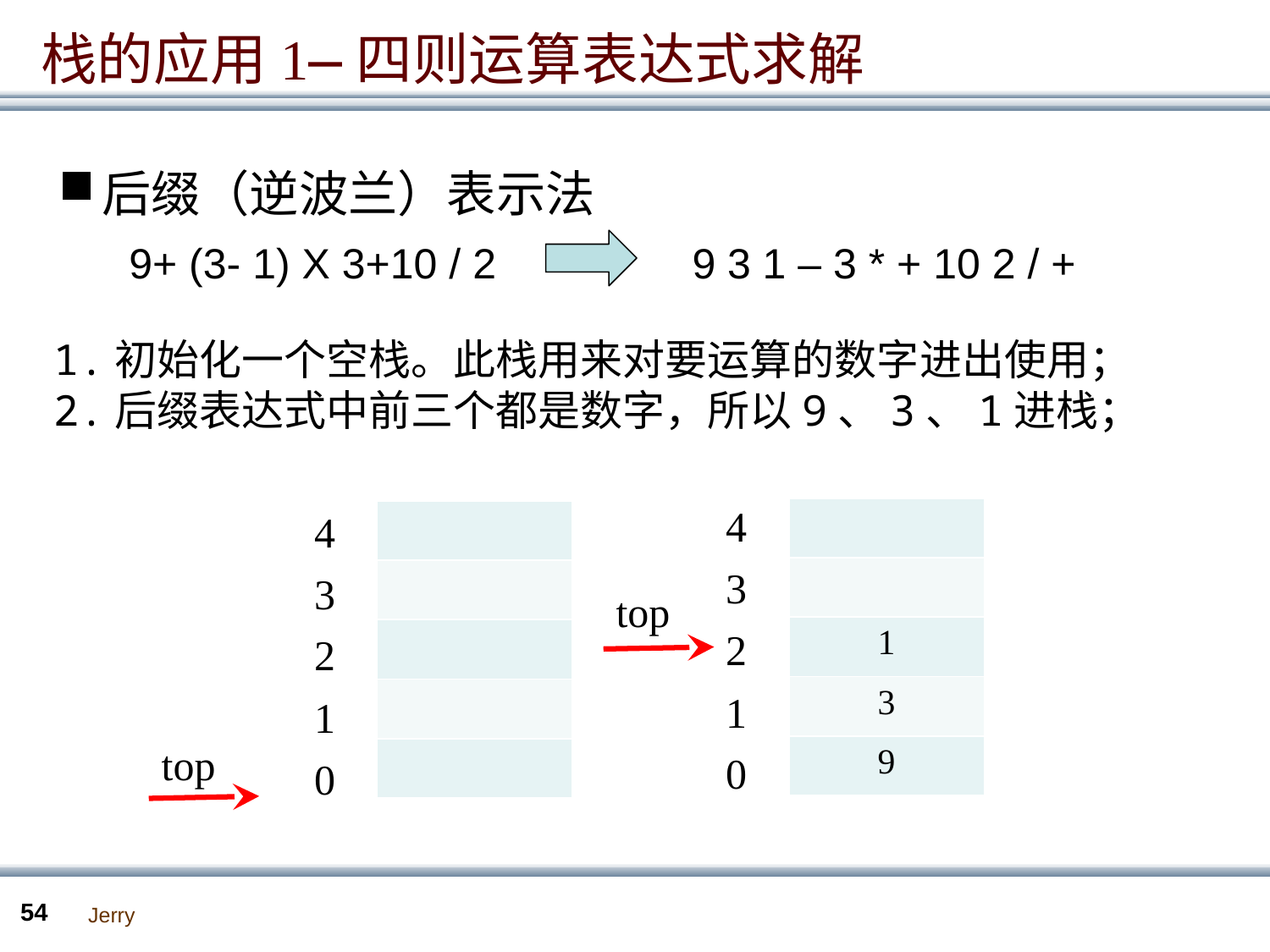

栈的应用1—四则运算表达式求解
后缀（逆波兰）表示法
9+ (3- 1) X 3+10 / 2

9 3 1 – 3 * + 10 2 / +
1.初始化一个空栈。此栈用来对要运算的数字进出使用；
2.后缀表达式中前三个都是数字，所以9、3、1进栈；
4
|  |
| --- |
|  |
| 1 |
| 3 |
| 9 |
4
|  |
| --- |
|  |
|  |
|  |
|  |
3
3
top
2
2
1
1
top
0
0